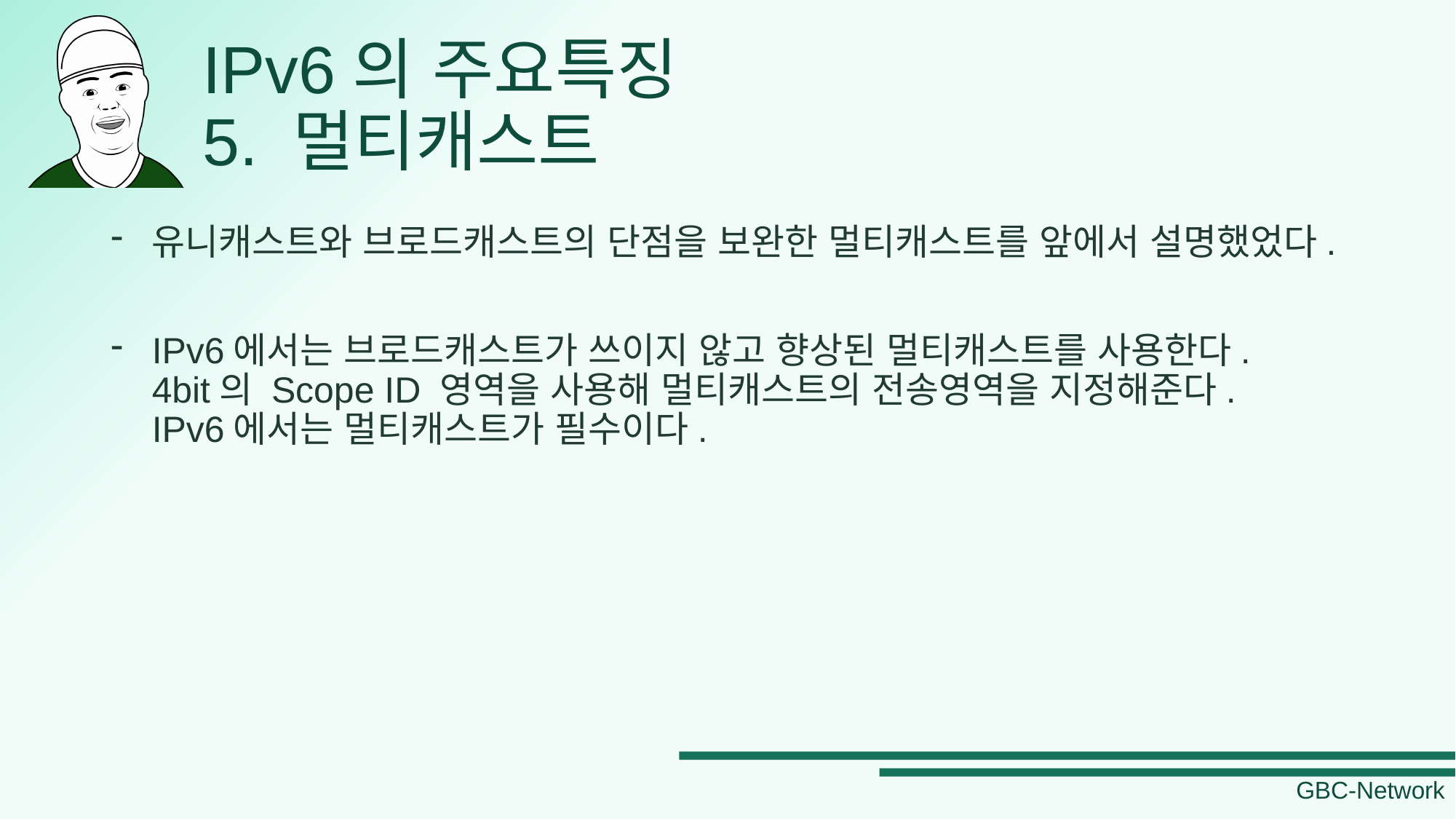

# IPv6의 주요특징 5. 멀티캐스트
유니캐스트와 브로드캐스트의 단점을 보완한 멀티캐스트를 앞에서 설명했었다.

IPv6에서는 브로드캐스트가 쓰이지 않고 향상된 멀티캐스트를 사용한다.
4bit의 Scope ID 영역을 사용해 멀티캐스트의 전송영역을 지정해준다.
IPv6에서는 멀티캐스트가 필수이다.